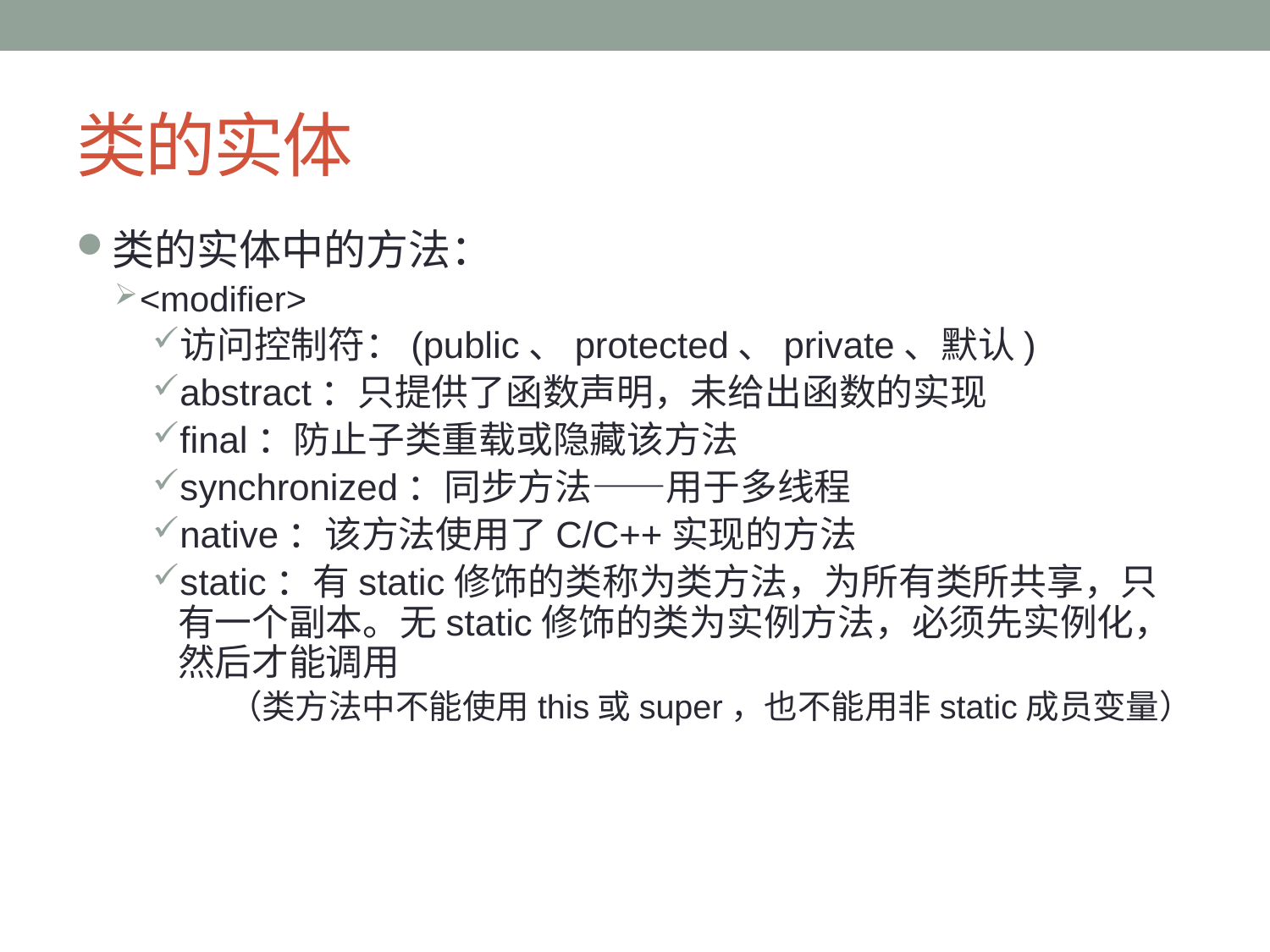

# 类的实体
类的实体中的方法：
<modifier>
访问控制符：(public、protected、private、默认)
abstract：只提供了函数声明，未给出函数的实现
final：防止子类重载或隐藏该方法
synchronized：同步方法——用于多线程
native：该方法使用了C/C++实现的方法
static：有static修饰的类称为类方法，为所有类所共享，只有一个副本。无static修饰的类为实例方法，必须先实例化，然后才能调用
		（类方法中不能使用this或super，也不能用非static成员变量）